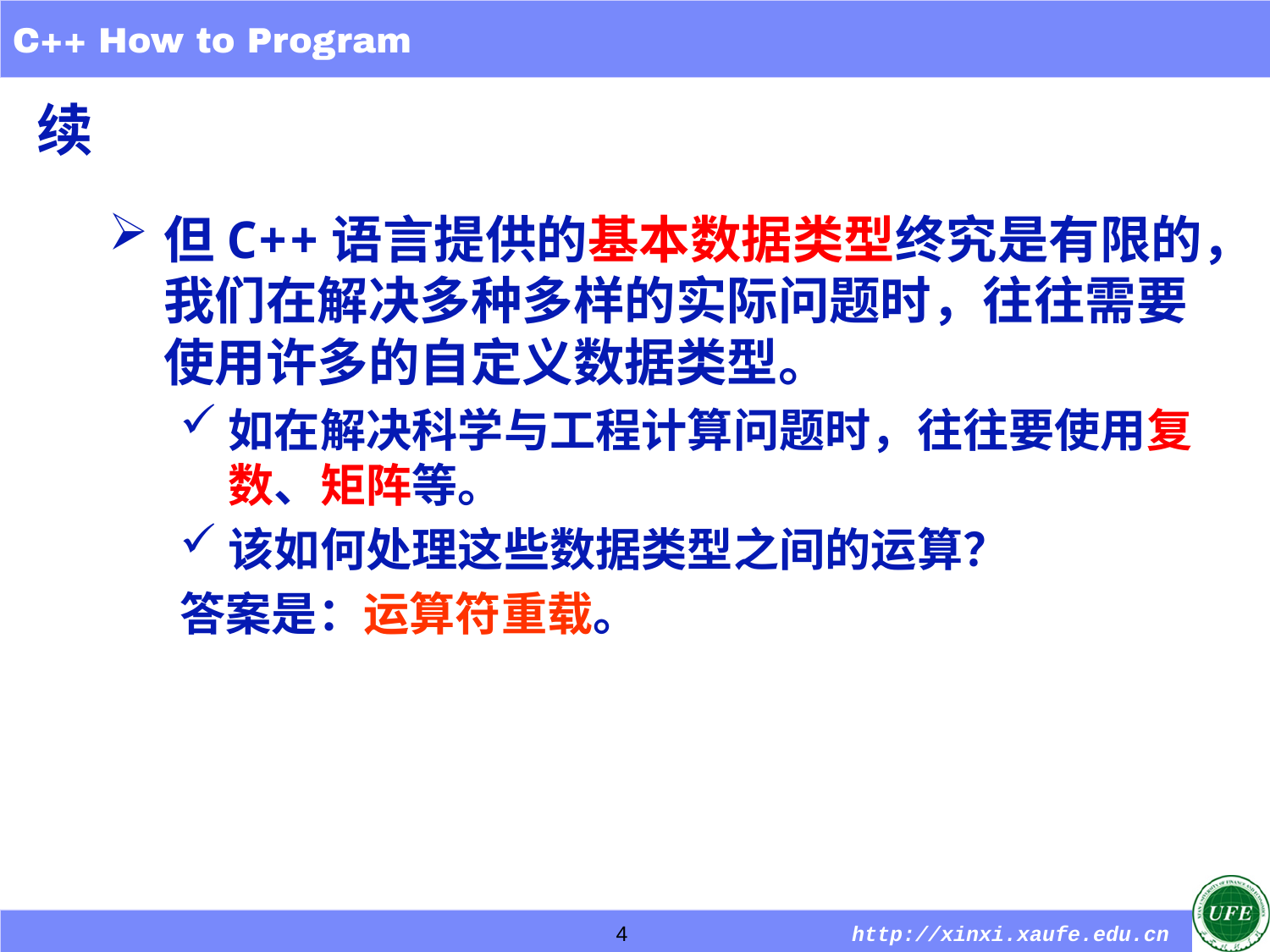

# 续
但C++语言提供的基本数据类型终究是有限的，我们在解决多种多样的实际问题时，往往需要使用许多的自定义数据类型。
如在解决科学与工程计算问题时，往往要使用复数、矩阵等。
该如何处理这些数据类型之间的运算？
答案是：运算符重载。

4